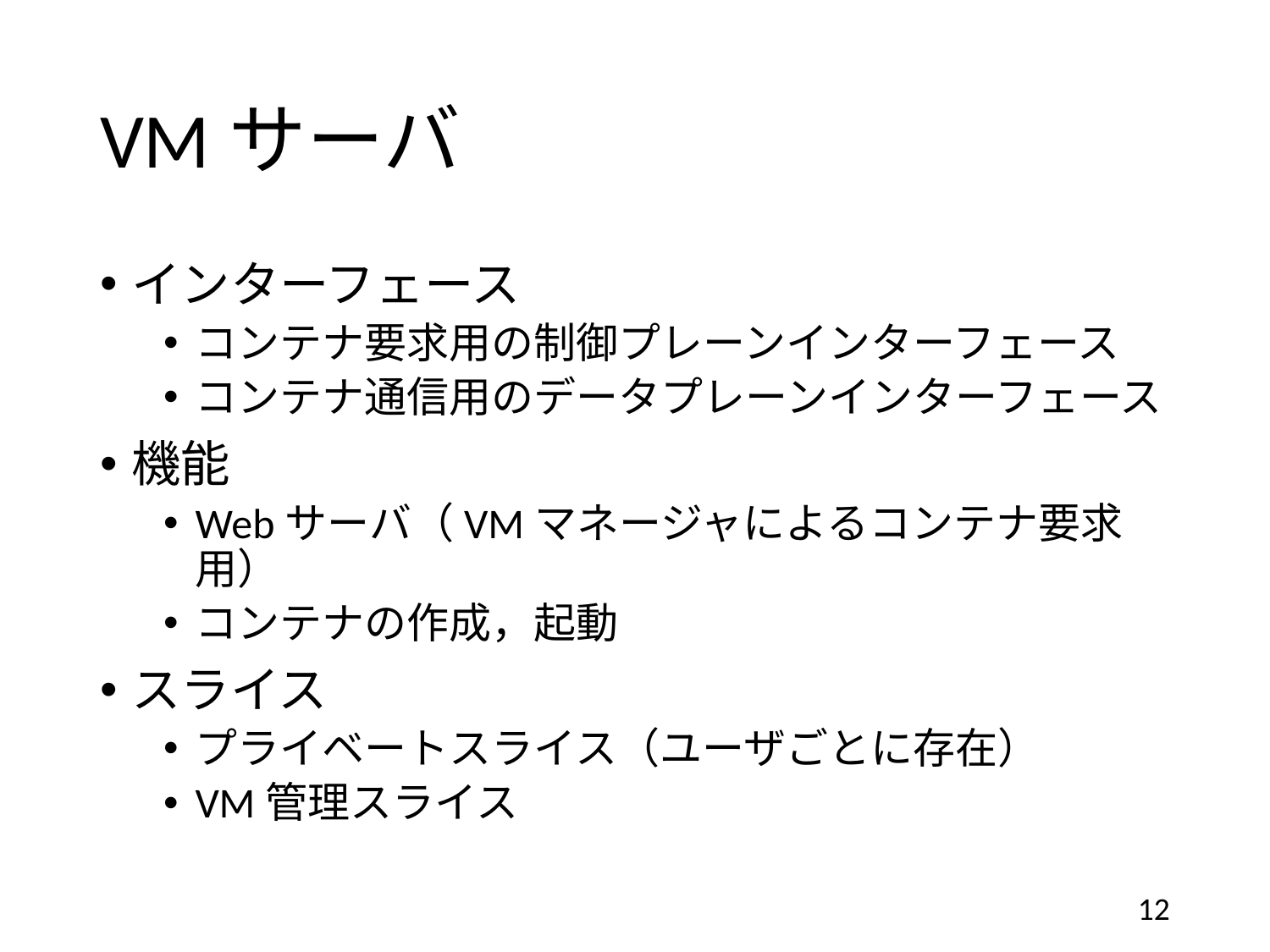

# VMサーバ
インターフェース
コンテナ要求用の制御プレーンインターフェース
コンテナ通信用のデータプレーンインターフェース
機能
Webサーバ（VMマネージャによるコンテナ要求用）
コンテナの作成，起動
スライス
プライベートスライス（ユーザごとに存在）
VM管理スライス

12